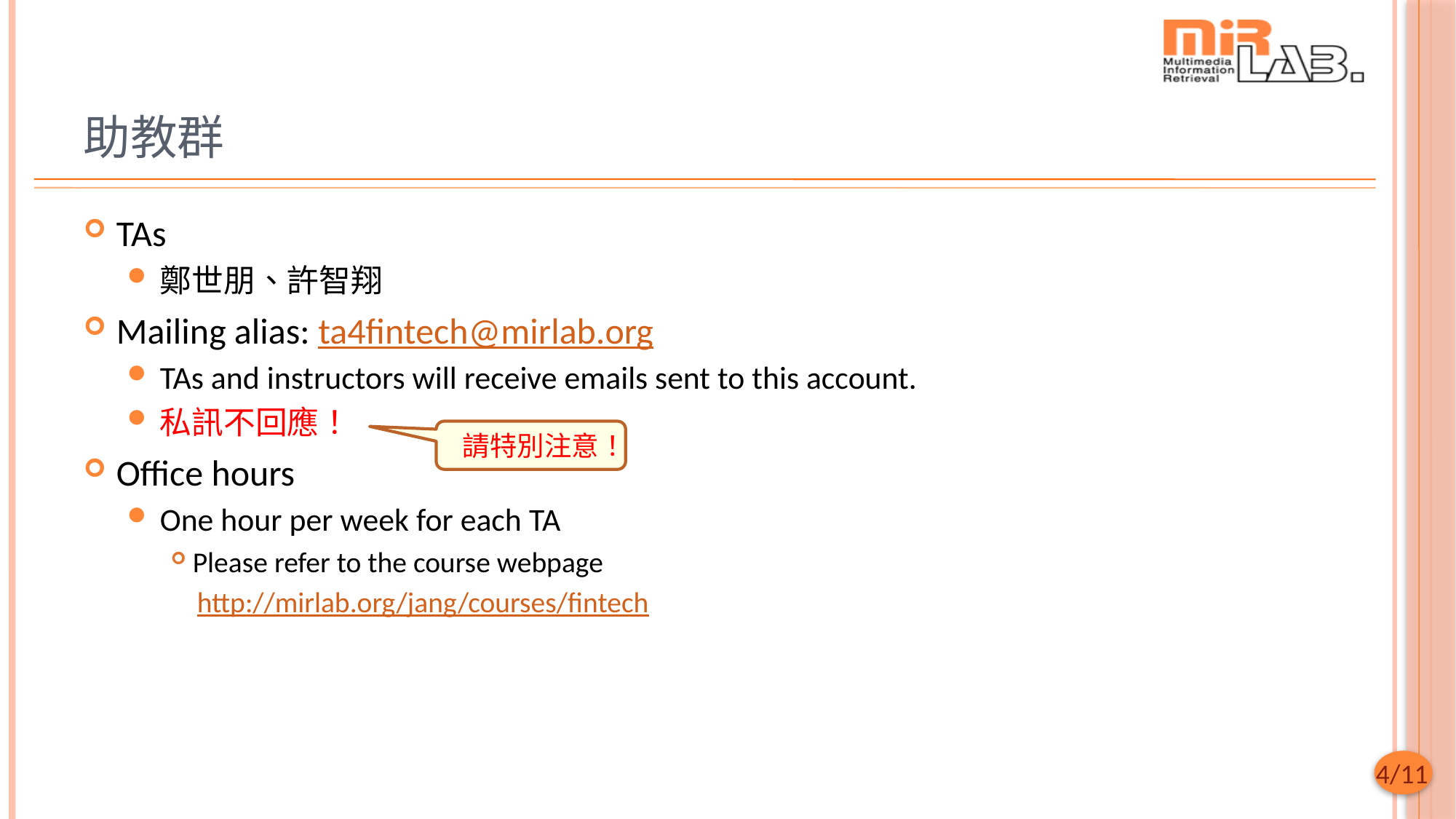

# 助教群
TAs
鄭世朋、許智翔
Mailing alias: ta4fintech@mirlab.org
TAs and instructors will receive emails sent to this account.
私訊不回應！
Office hours
One hour per week for each TA
Please refer to the course webpage
    http://mirlab.org/jang/courses/fintech
請特別注意！